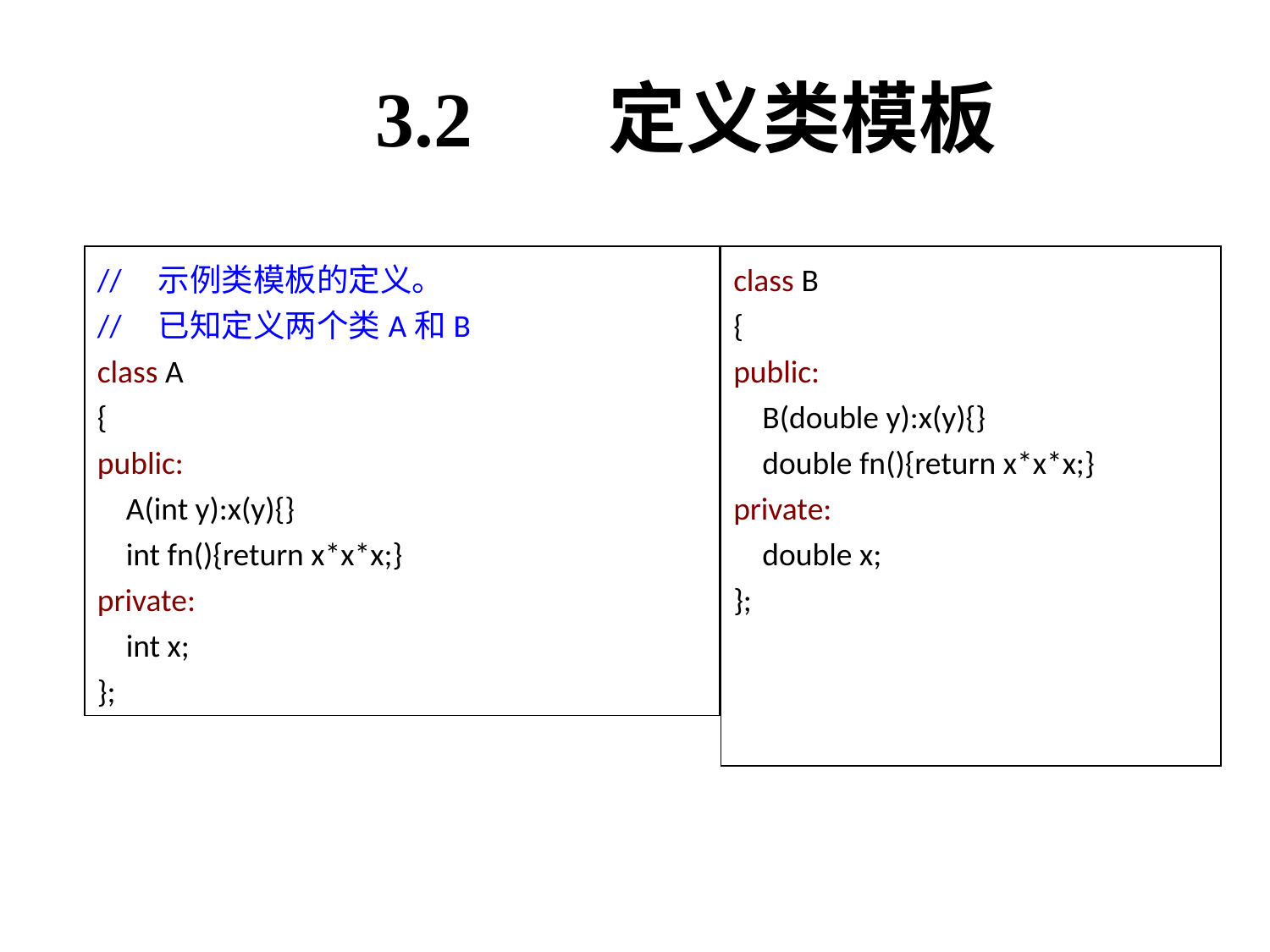

# 3.2      定义类模板
//    示例类模板的定义。
//    已知定义两个类A和B
class A
{
public:
    A(int y):x(y){}
    int fn(){return x*x*x;}
private:
    int x;
};
class B
{
public:
    B(double y):x(y){}
    double fn(){return x*x*x;}
private:
    double x;
};